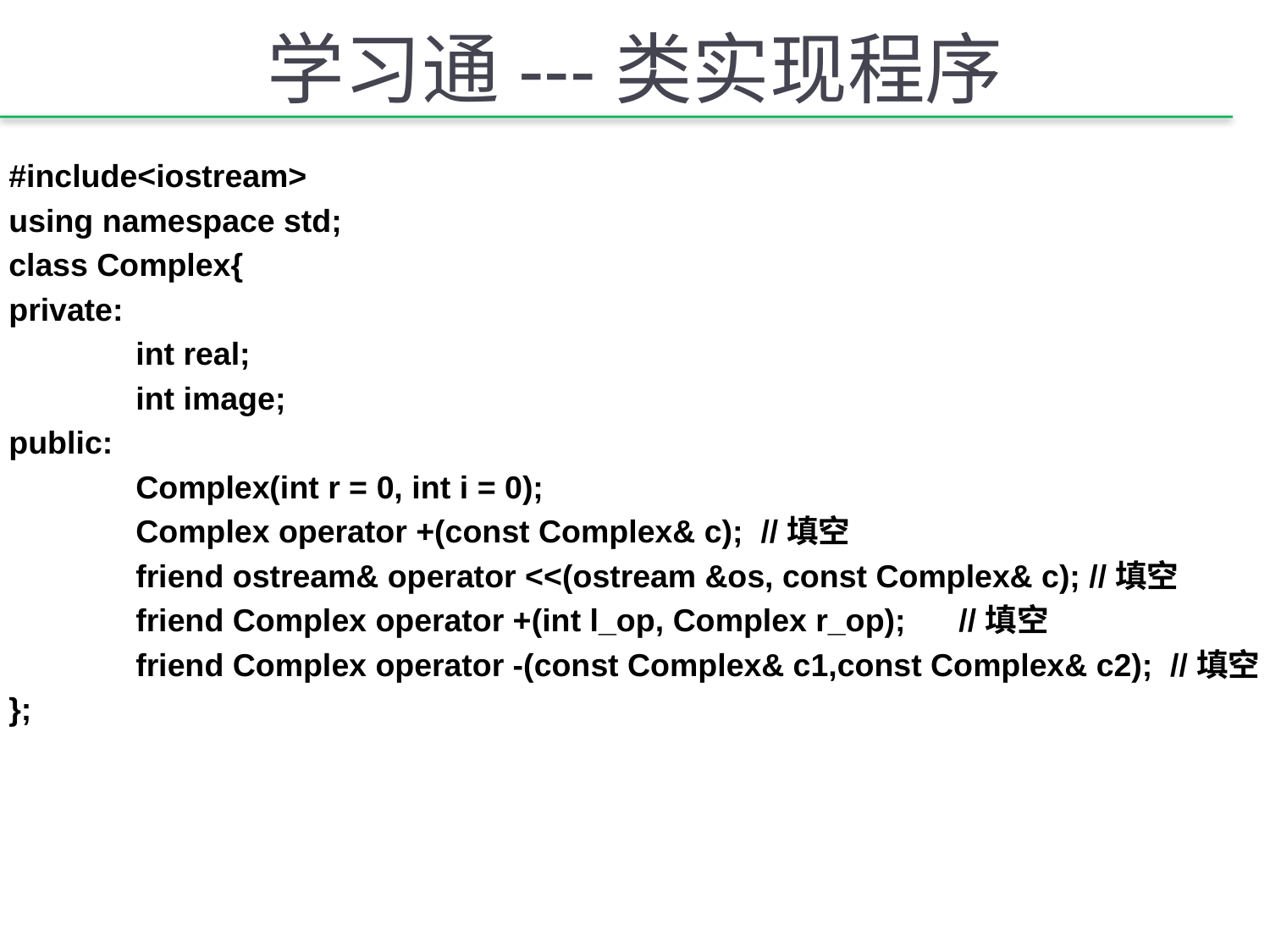

# 学习通---类实现程序
#include<iostream>
using namespace std;
class Complex{
private:
	int real;
	int image;
public:
	Complex(int r = 0, int i = 0);
	Complex operator +(const Complex& c);  //填空
	friend ostream& operator <<(ostream &os, const Complex& c); //填空
	friend Complex operator +(int l_op, Complex r_op);      //填空
	friend Complex operator -(const Complex& c1,const Complex& c2);  //填空
};